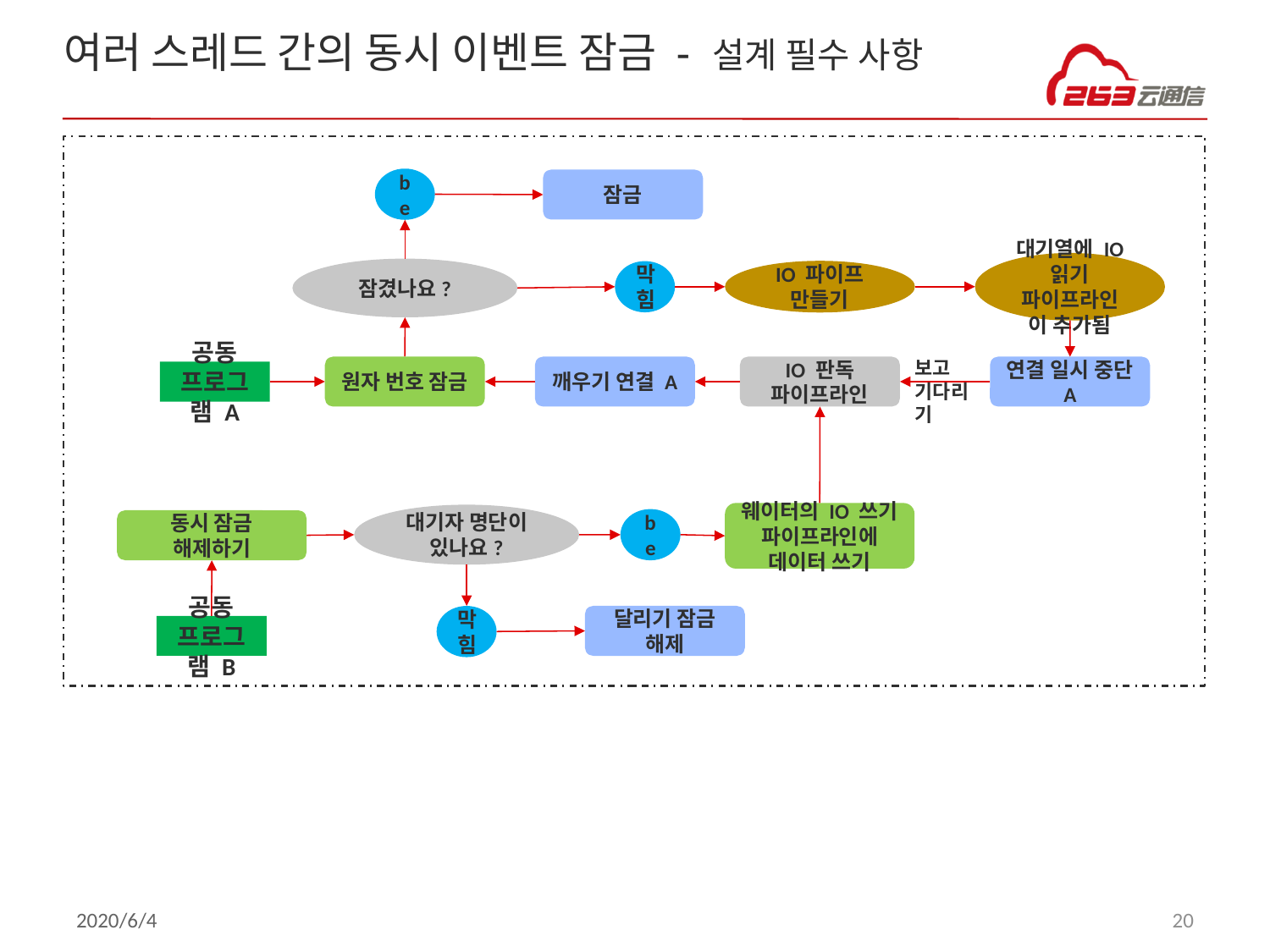

# 여러 스레드 간의 동시 이벤트 잠금 - 설계 필수 사항

be
잠금
대기열에 IO 읽기 파이프라인이 추가됨
잠겼나요?
IO 파이프 만들기
막힘
보고 기다리기
원자 번호 잠금
깨우기 연결 A
IO 판독 파이프라인
연결 일시 중단 A
공동 프로그램 A
웨이터의 IO 쓰기 파이프라인에 데이터 쓰기
대기자 명단이 있나요?
be
동시 잠금 해제하기
막힘
달리기 잠금 해제
공동 프로그램 B